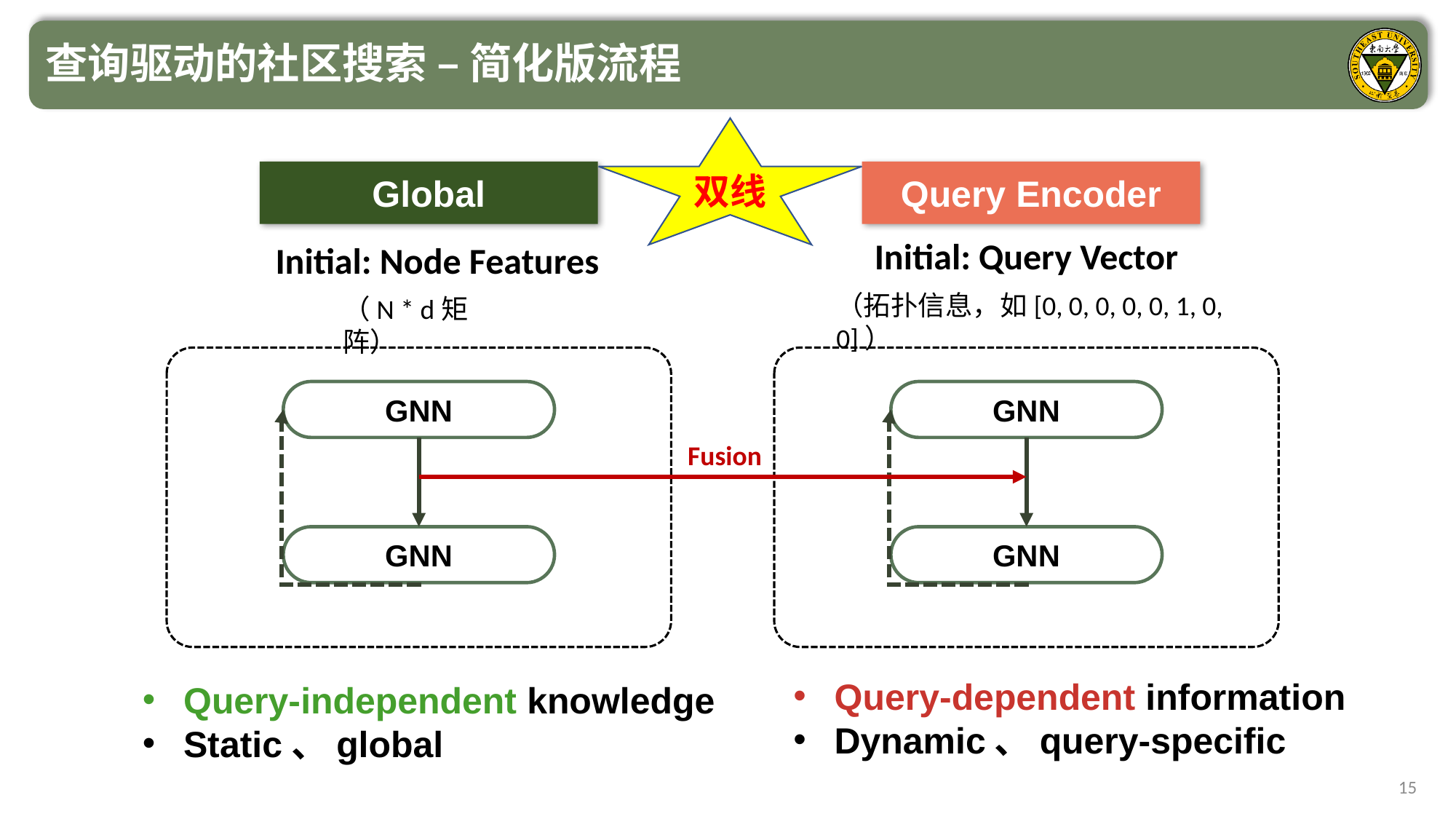

查询驱动的社区搜索 – 简化版流程
双线
Global
Query Encoder
Initial: Query Vector
Initial: Node Features
（拓扑信息，如[0, 0, 0, 0, 0, 1, 0, 0]）
（N * d矩阵）
N * d矩阵

GNN
GNN
Fusion
GNN
GNN
Query-dependent information
Dynamic、query-specific
Query-independent knowledge
Static、global
15